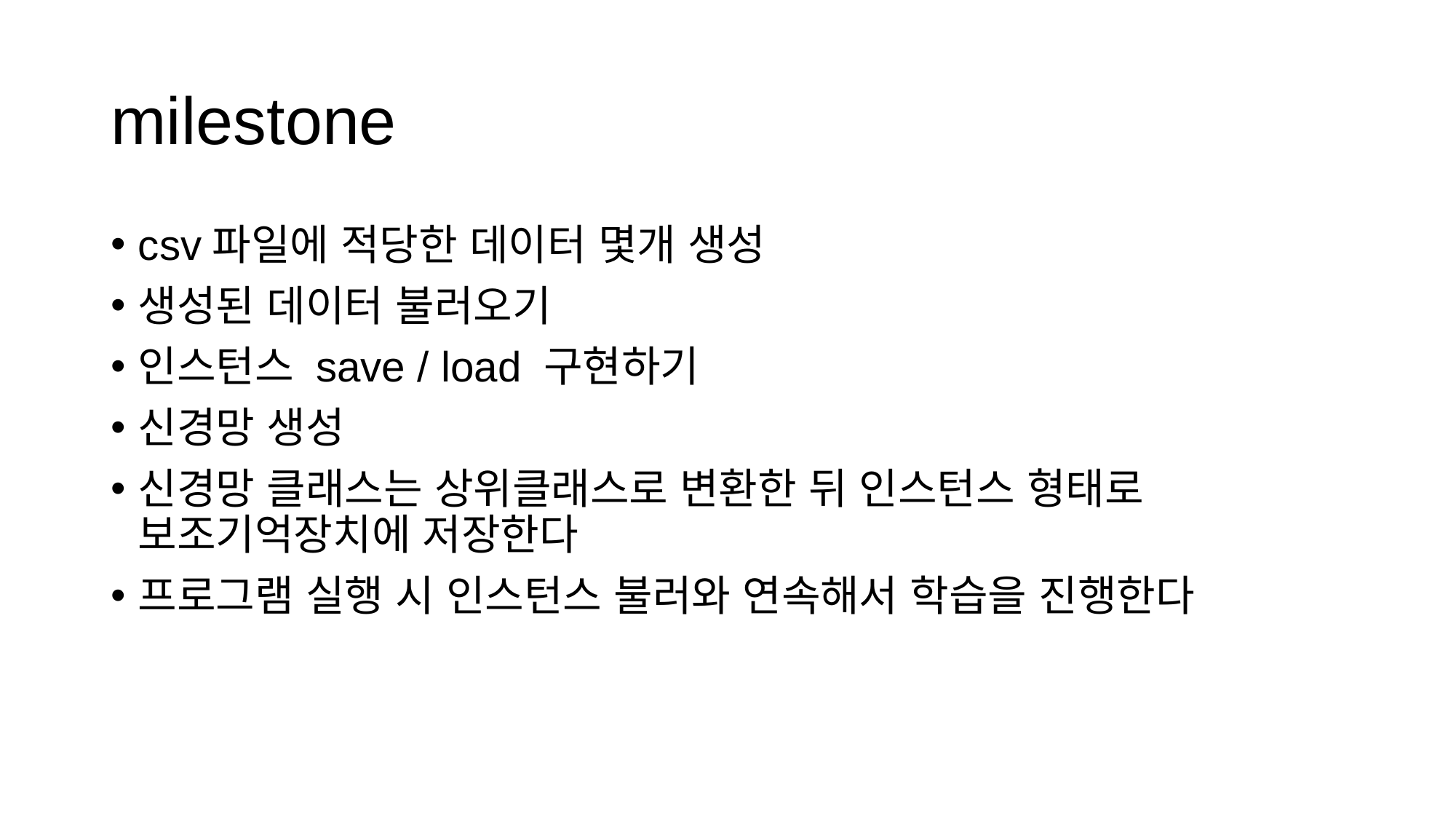

# milestone
csv파일에 적당한 데이터 몇개 생성
생성된 데이터 불러오기
인스턴스 save / load 구현하기
신경망 생성
신경망 클래스는 상위클래스로 변환한 뒤 인스턴스 형태로 보조기억장치에 저장한다
프로그램 실행 시 인스턴스 불러와 연속해서 학습을 진행한다